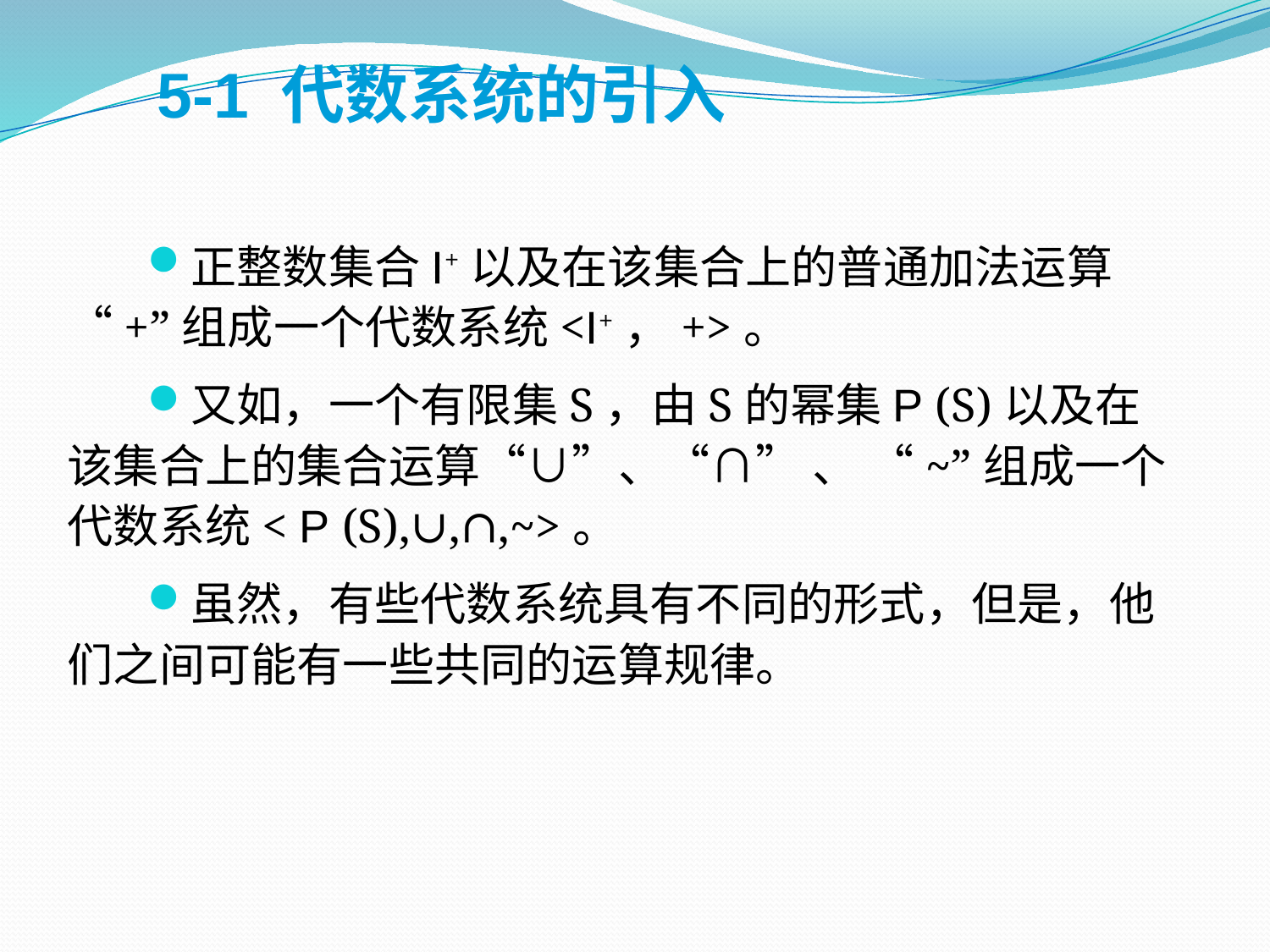

5-1 代数系统的引入
正整数集合I+以及在该集合上的普通加法运算“+”组成一个代数系统<I+，+>。
又如，一个有限集S，由S的幂集P (S)以及在该集合上的集合运算“∪”、“∩” 、 “~”组成一个代数系统< P (S),∪,∩,~>。
虽然，有些代数系统具有不同的形式，但是，他们之间可能有一些共同的运算规律。